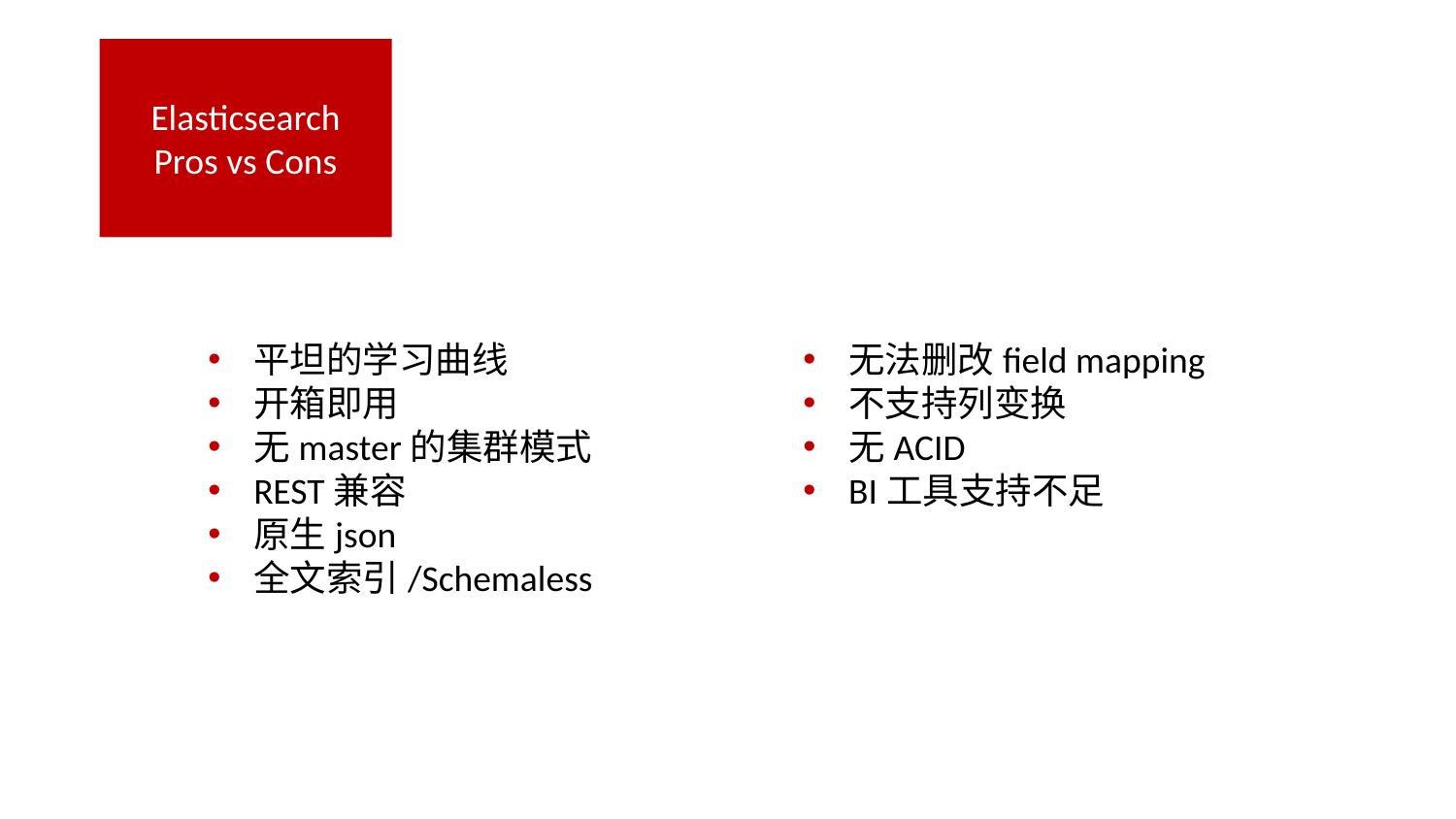

Elasticsearch
Pros vs Cons
平坦的学习曲线
开箱即用
无master的集群模式
REST兼容
原生json
全文索引/Schemaless
无法删改field mapping
不支持列变换
无ACID
BI工具支持不足